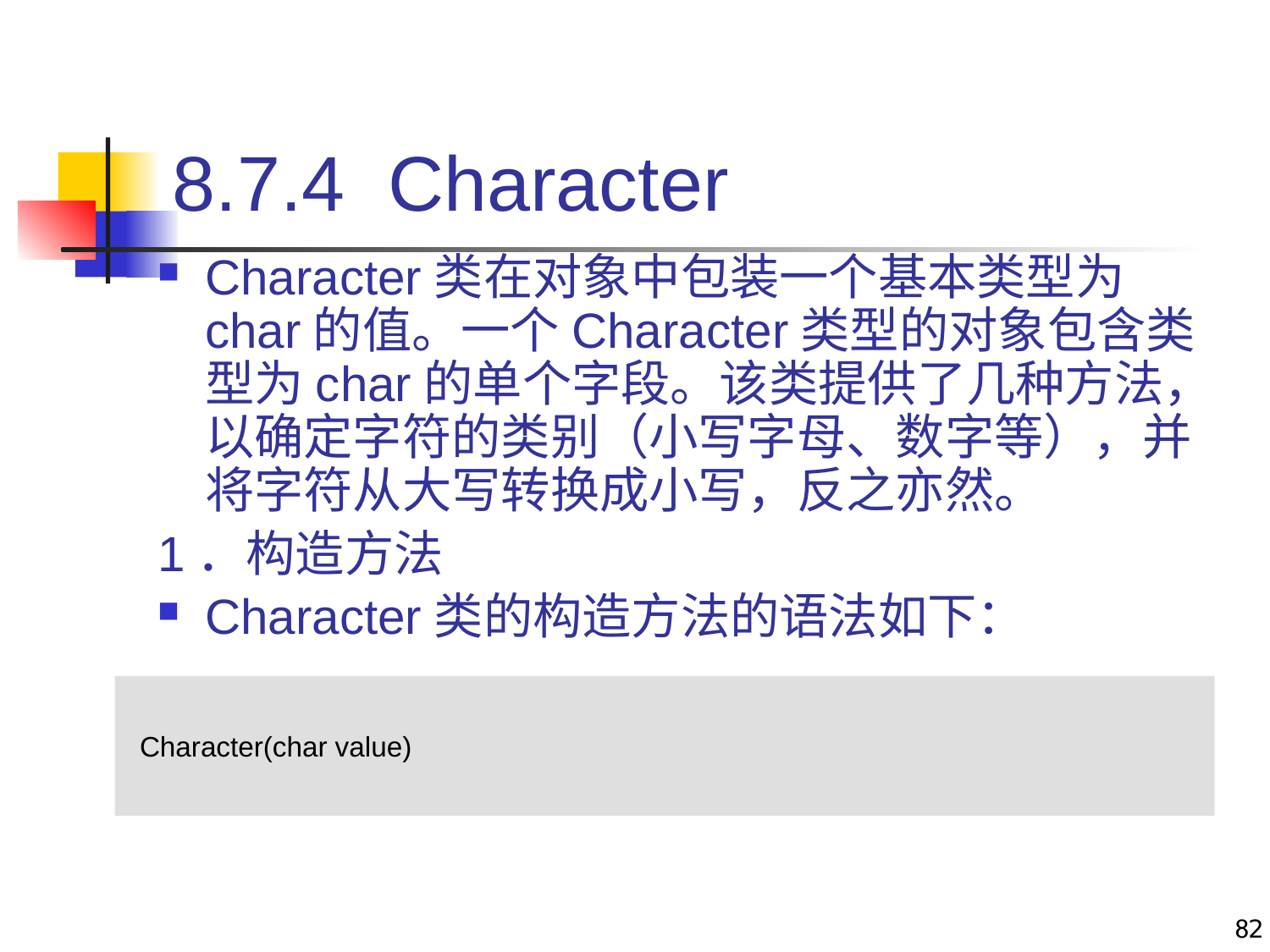

# 8.7.4  Character
Character类在对象中包装一个基本类型为char的值。一个Character类型的对象包含类型为char的单个字段。该类提供了几种方法，以确定字符的类别（小写字母、数字等），并将字符从大写转换成小写，反之亦然。
1．构造方法
Character类的构造方法的语法如下：
Character(char value)
82